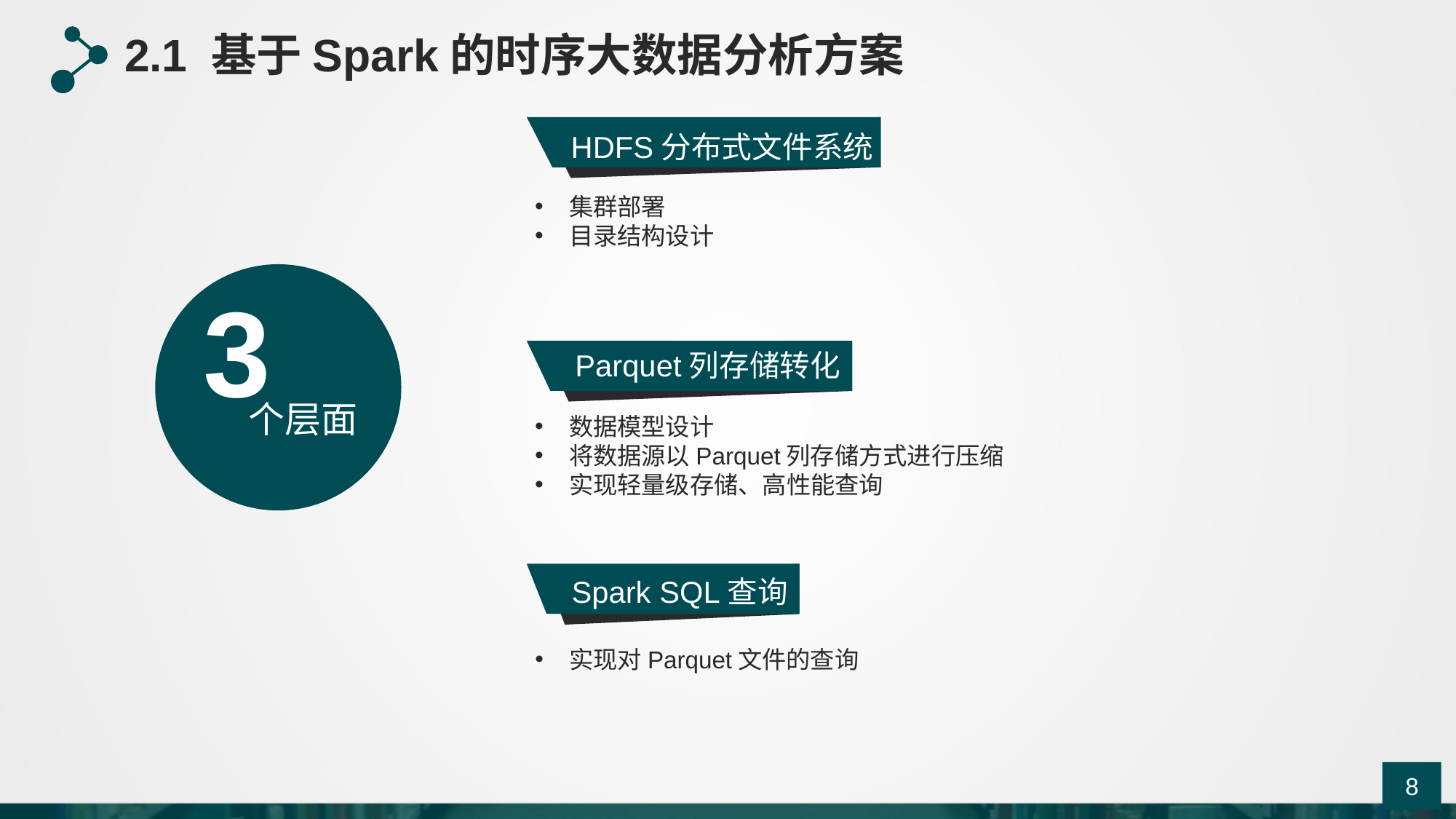

2.1 基于Spark的时序大数据分析方案

HDFS分布式文件系统
集群部署
目录结构设计

3
Parquet列存储转化

个层面
数据模型设计
将数据源以Parquet列存储方式进行压缩
实现轻量级存储、高性能查询

Spark SQL查询
实现对Parquet文件的查询